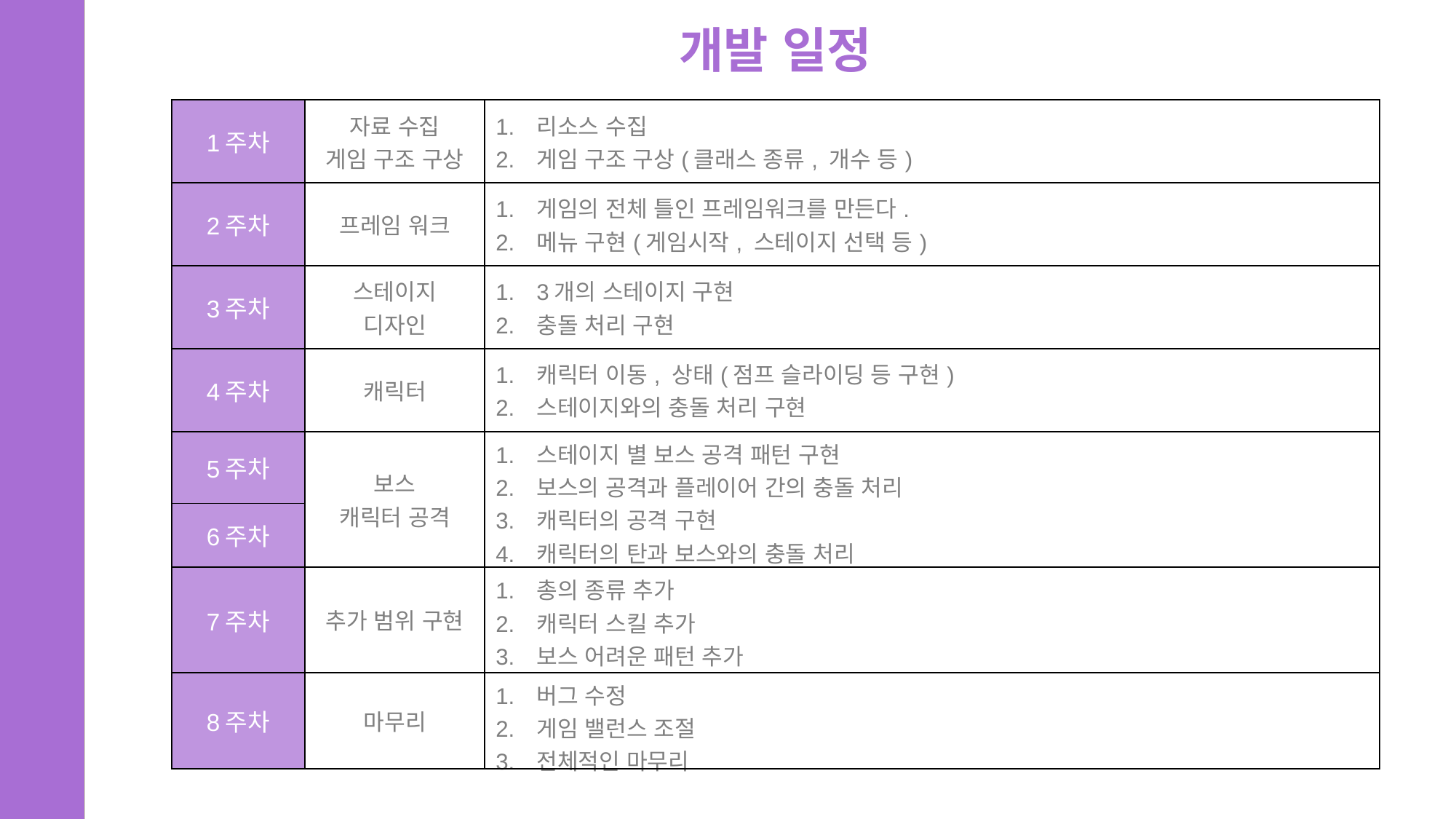

개발 일정
| 1주차 | 자료 수집 게임 구조 구상 | 리소스 수집 게임 구조 구상(클래스 종류, 개수 등) |
| --- | --- | --- |
| 2주차 | 프레임 워크 | 게임의 전체 틀인 프레임워크를 만든다. 메뉴 구현(게임시작, 스테이지 선택 등) |
| 3주차 | 스테이지 디자인 | 3개의 스테이지 구현 충돌 처리 구현 |
| 4주차 | 캐릭터 | 캐릭터 이동, 상태(점프 슬라이딩 등 구현) 스테이지와의 충돌 처리 구현 |
| 5주차 | 보스 캐릭터 공격 | 스테이지 별 보스 공격 패턴 구현 보스의 공격과 플레이어 간의 충돌 처리 캐릭터의 공격 구현 캐릭터의 탄과 보스와의 충돌 처리 |
| 6주차 |  |  |
| 7주차 | 추가 범위 구현 | 총의 종류 추가 캐릭터 스킬 추가 보스 어려운 패턴 추가 |
| 8주차 | 마무리 | 버그 수정 게임 밸런스 조절 전체적인 마무리 |
Planet